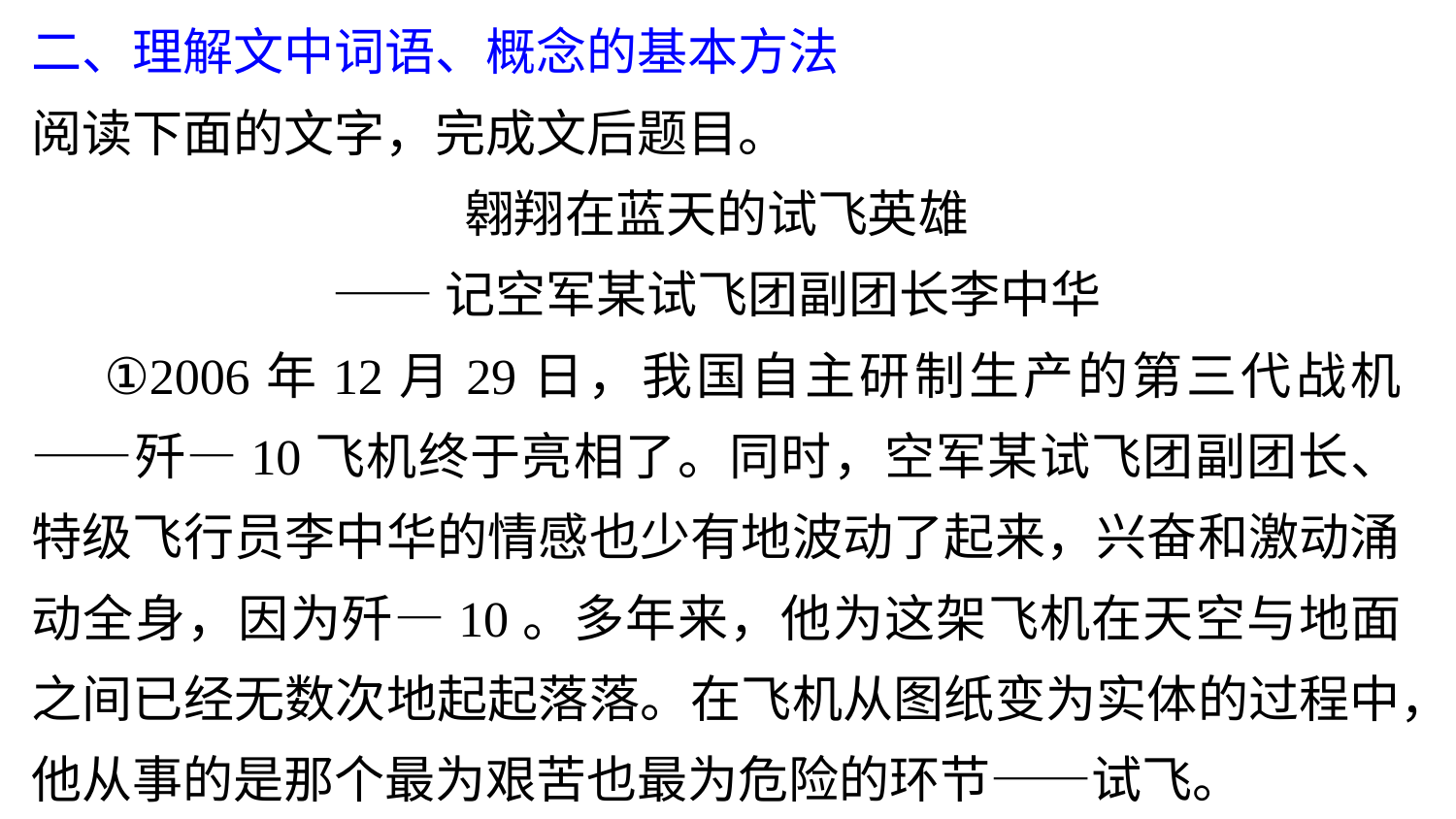

二、理解文中词语、概念的基本方法
阅读下面的文字，完成文后题目。
翱翔在蓝天的试飞英雄
——记空军某试飞团副团长李中华
    ①2006年12月29日，我国自主研制生产的第三代战机——歼—10飞机终于亮相了。同时，空军某试飞团副团长、特级飞行员李中华的情感也少有地波动了起来，兴奋和激动涌动全身，因为歼—10。多年来，他为这架飞机在天空与地面之间已经无数次地起起落落。在飞机从图纸变为实体的过程中，他从事的是那个最为艰苦也最为危险的环节——试飞。